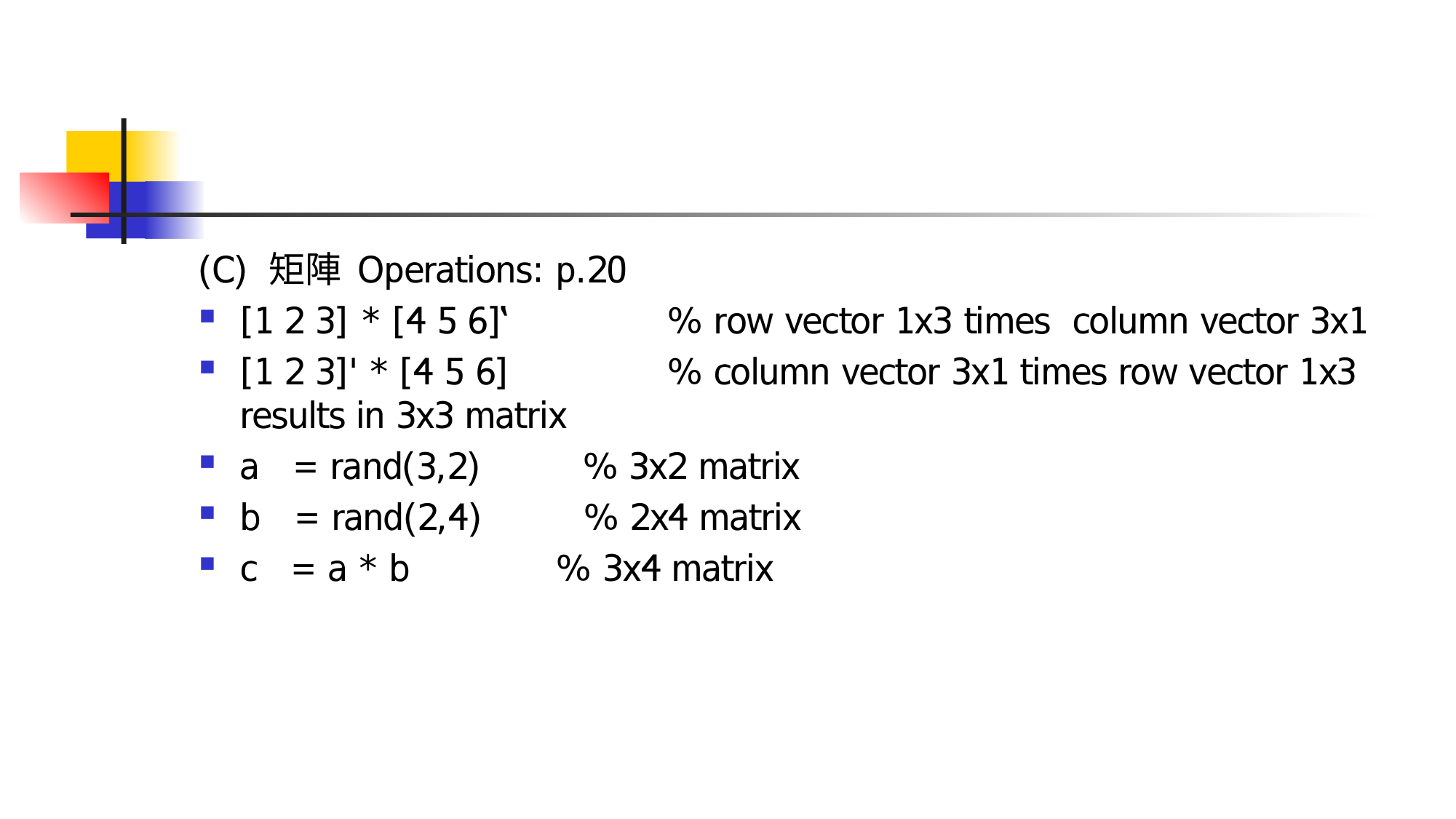

#
(C) 矩陣 Operations: p.20
[1 2 3] * [4 5 6]‘              % row vector 1x3 times  column vector 3x1
[1 2 3]' * [4 5 6]              % column vector 3x1 times row vector 1x3 results in 3x3 matrix
a   = rand(3,2)         % 3x2 matrix
b   = rand(2,4)         % 2x4 matrix
c   = a * b             % 3x4 matrix